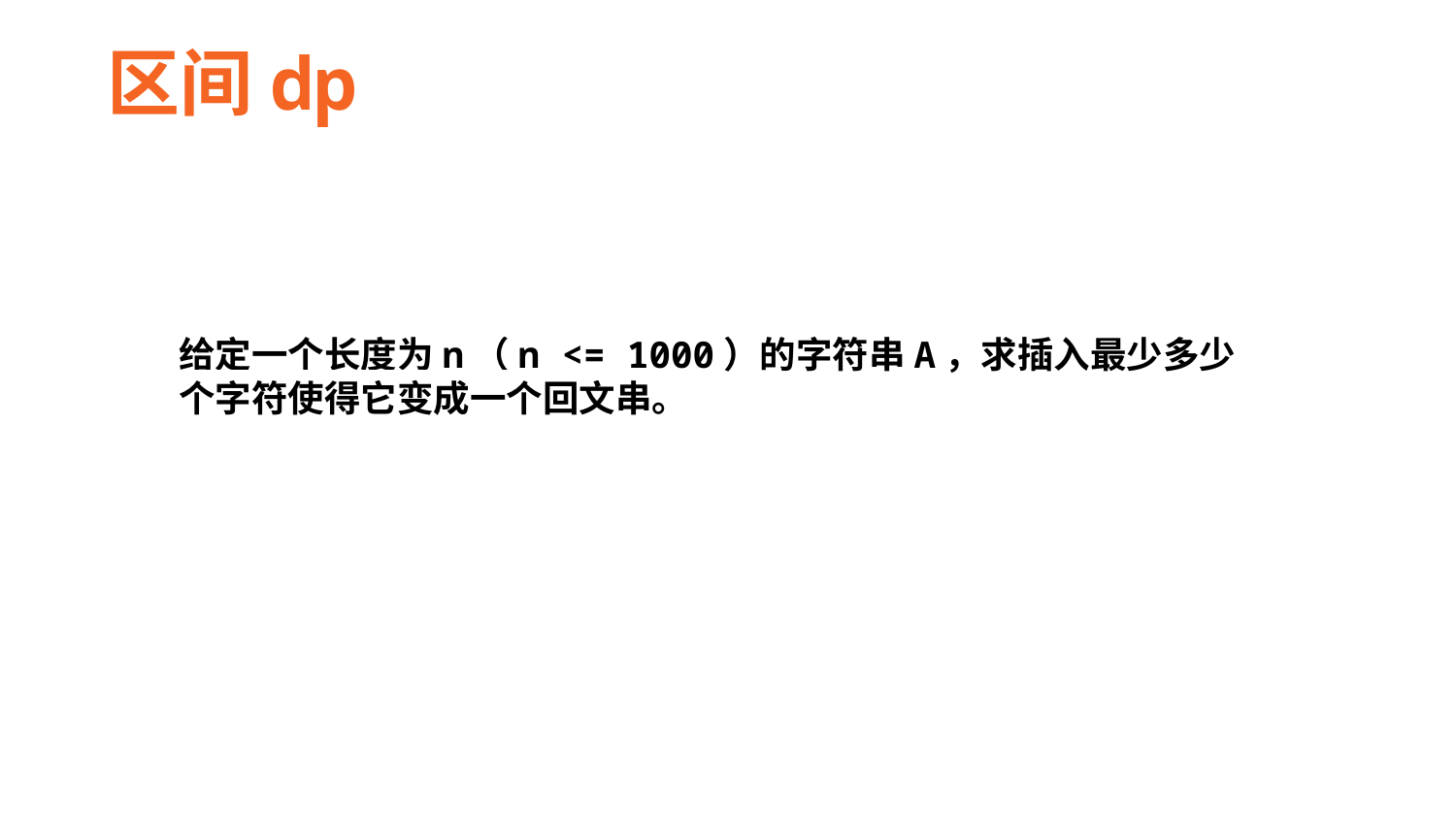

区间dp

给定一个长度为n（n <= 1000）的字符串A，求插入最少多少个字符使得它变成一个回文串。